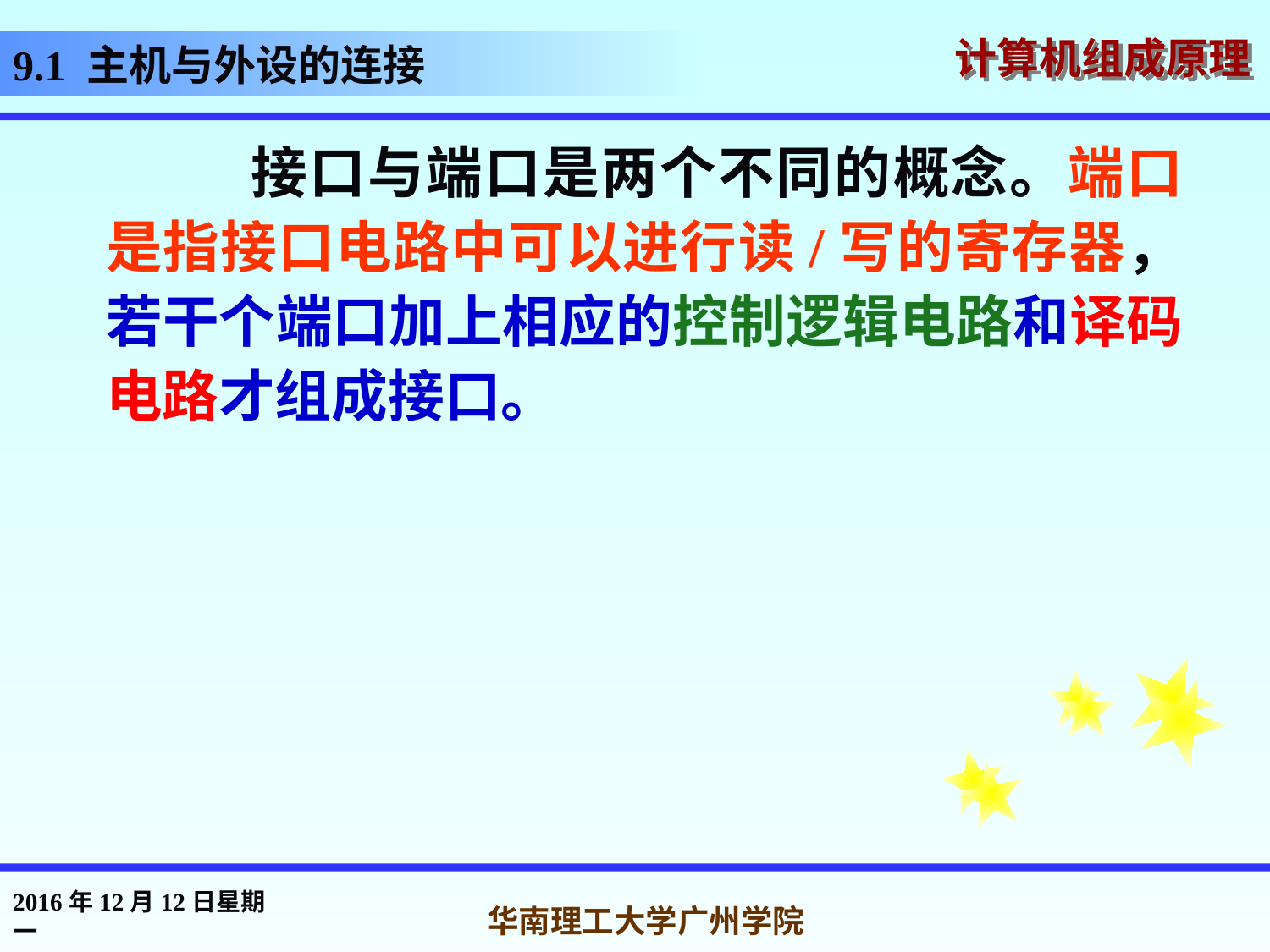

# 9.1 主机与外设的连接
            接口与端口是两个不同的概念。端口是指接口电路中可以进行读/写的寄存器，若干个端口加上相应的控制逻辑电路和译码电路才组成接口。
2016年12月12日星期一
华南理工大学广州学院